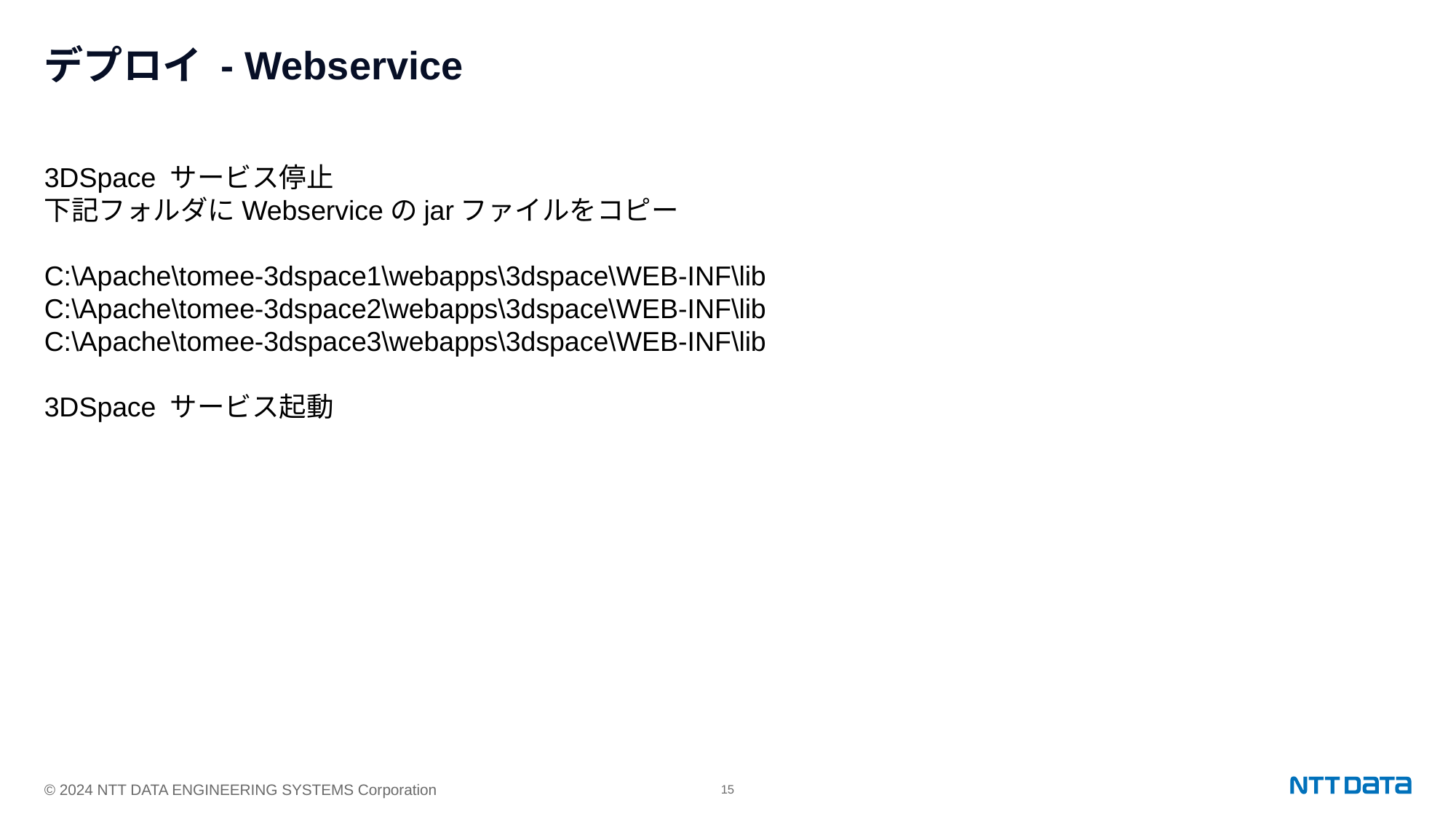

# デプロイ - Webservice
3DSpace サービス停止
下記フォルダにWebserviceのjarファイルをコピー

C:\Apache\tomee-3dspace1\webapps\3dspace\WEB-INF\lib
C:\Apache\tomee-3dspace2\webapps\3dspace\WEB-INF\lib
C:\Apache\tomee-3dspace3\webapps\3dspace\WEB-INF\lib

3DSpace サービス起動